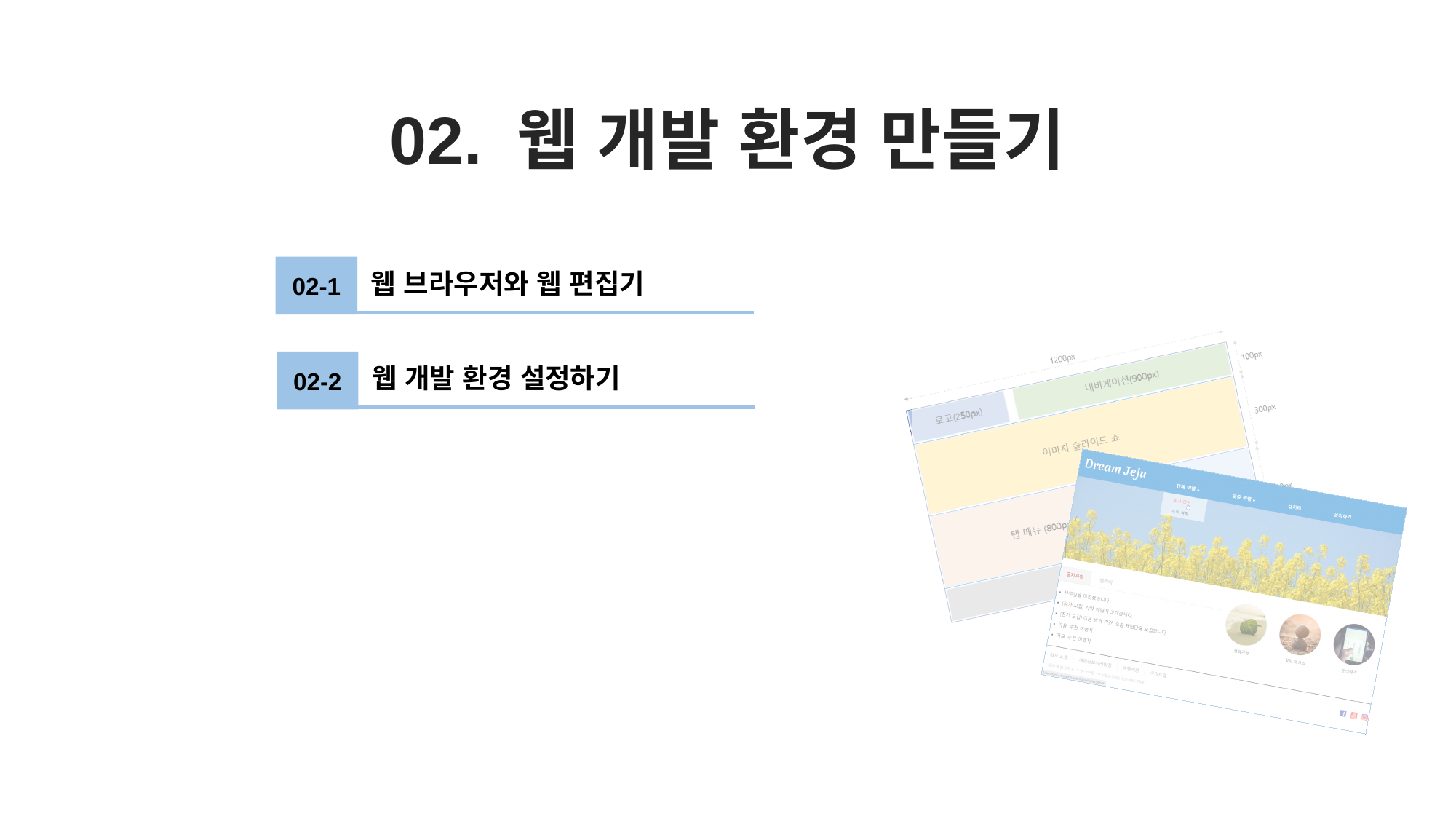

# 02. 웹 개발 환경 만들기
02-1
웹 브라우저와 웹 편집기
02-2
웹 개발 환경 설정하기